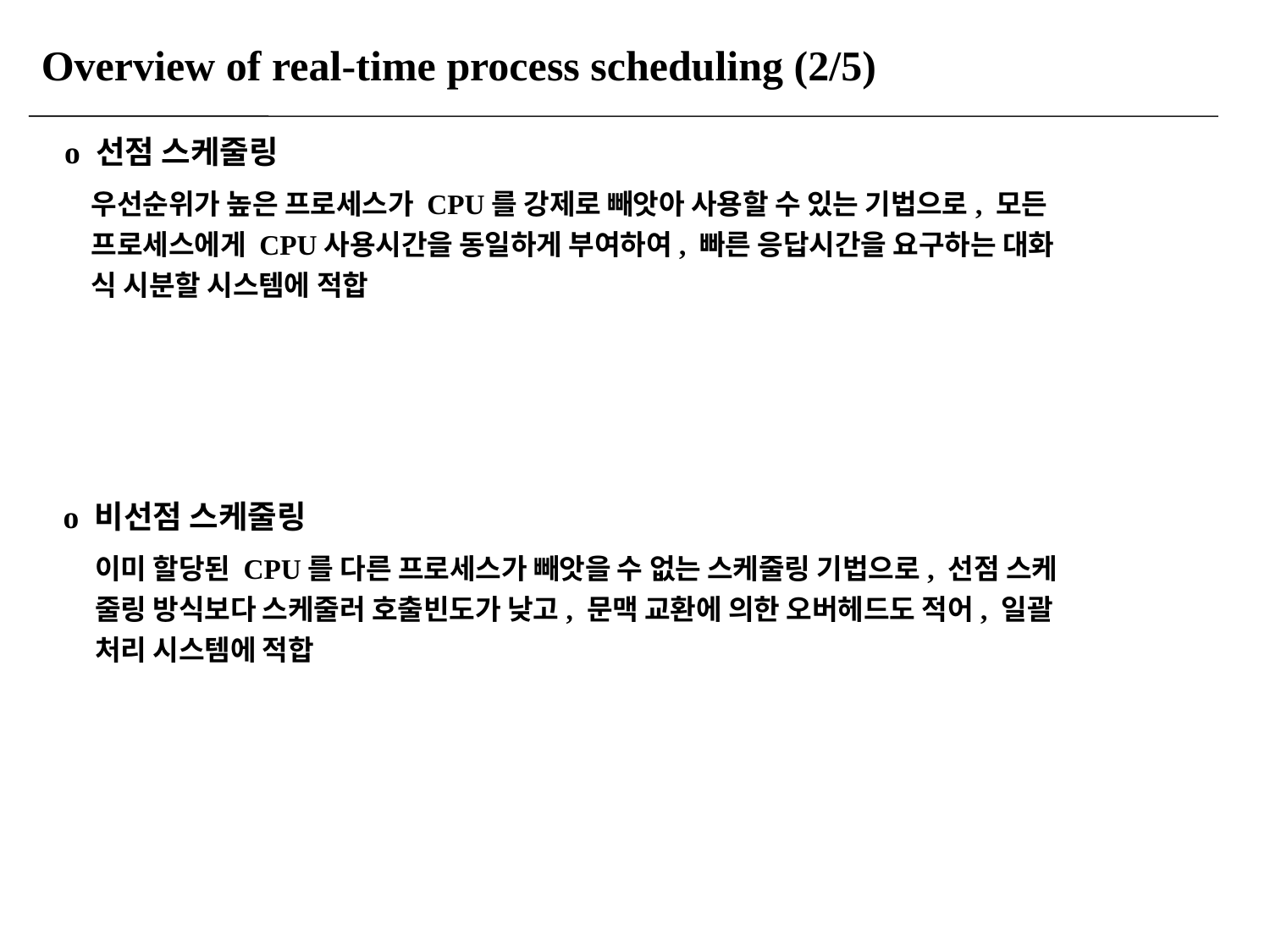

Overview of real-time process scheduling (2/5)
o 선점 스케줄링
우선순위가 높은 프로세스가 CPU를 강제로 빼앗아 사용할 수 있는 기법으로, 모든
프로세스에게 CPU사용시간을 동일하게 부여하여, 빠른 응답시간을 요구하는 대화
식 시분할 시스템에 적합
o 비선점 스케줄링
이미 할당된 CPU를 다른 프로세스가 빼앗을 수 없는 스케줄링 기법으로, 선점 스케
줄링 방식보다 스케줄러 호출빈도가 낮고, 문맥 교환에 의한 오버헤드도 적어, 일괄
처리 시스템에 적합